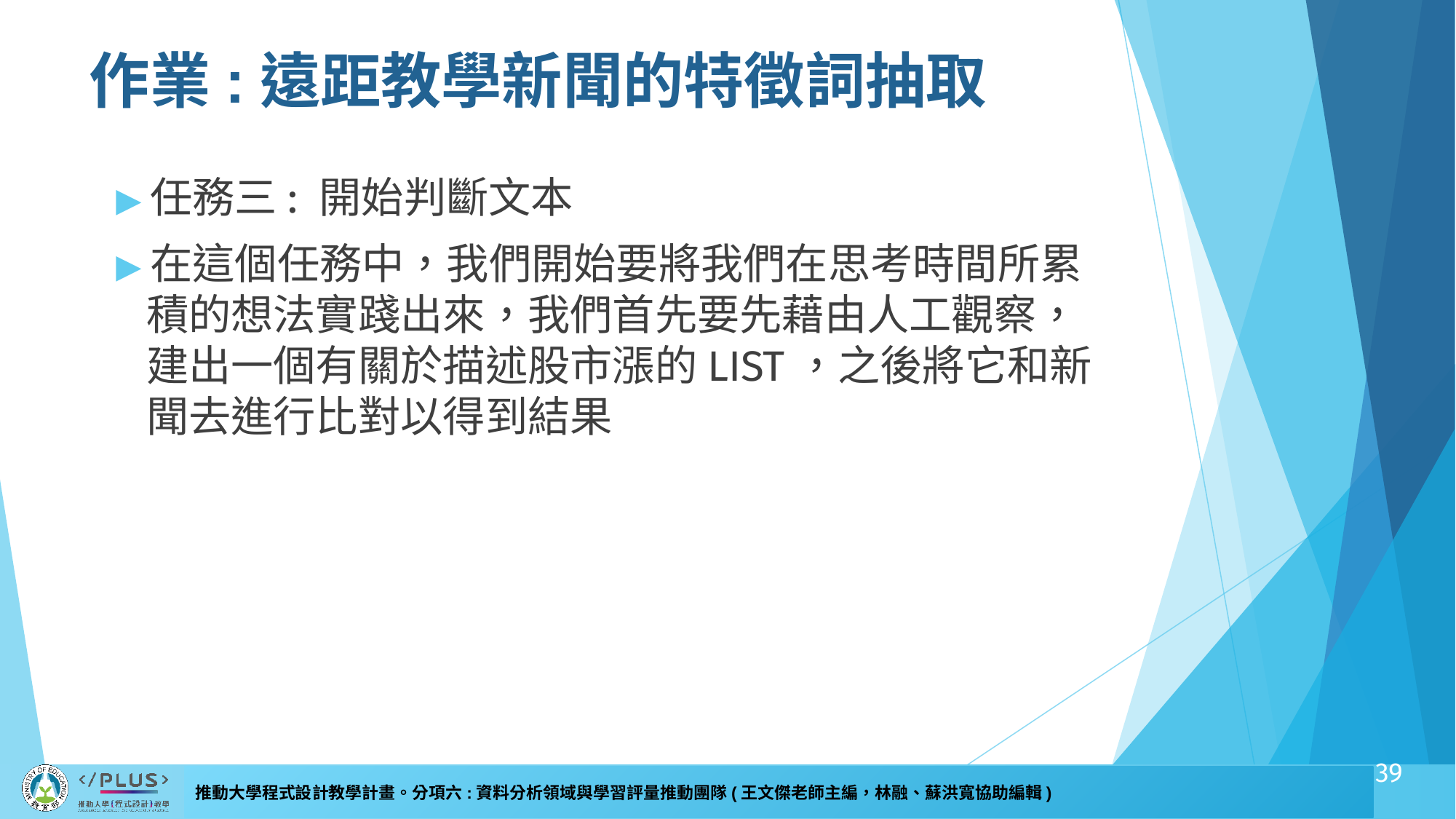

# 作業:遠距教學新聞的特徵詞抽取
任務三: 開始判斷文本
在這個任務中，我們開始要將我們在思考時間所累積的想法實踐出來，我們首先要先藉由人工觀察，建出一個有關於描述股市漲的LIST，之後將它和新聞去進行比對以得到結果

39